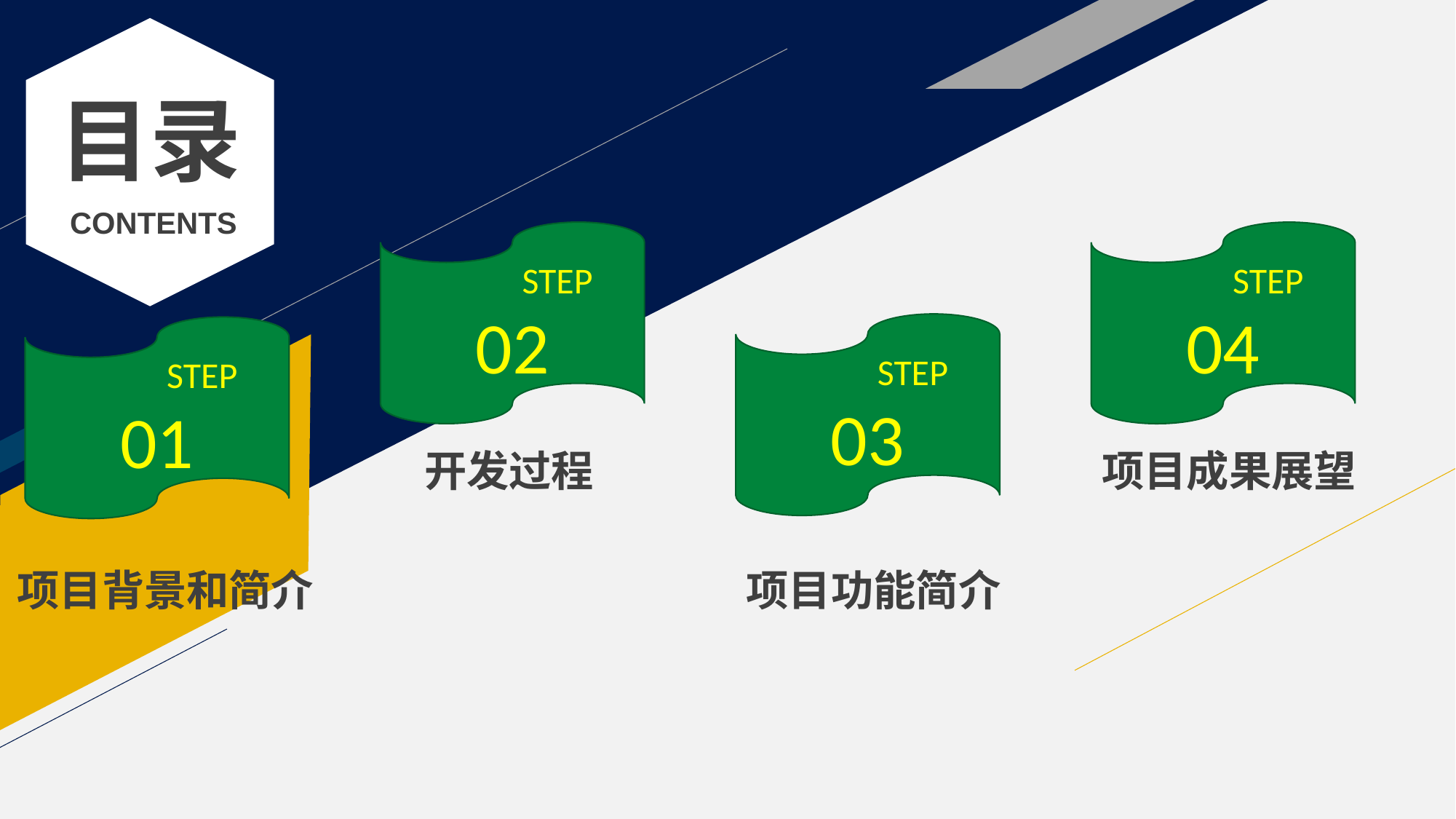

目录
CONTENTS
           STEP
02
           STEP
04
           STEP
03
           STEP
01
项目成果展望
开发过程
项目背景和简介
项目功能简介